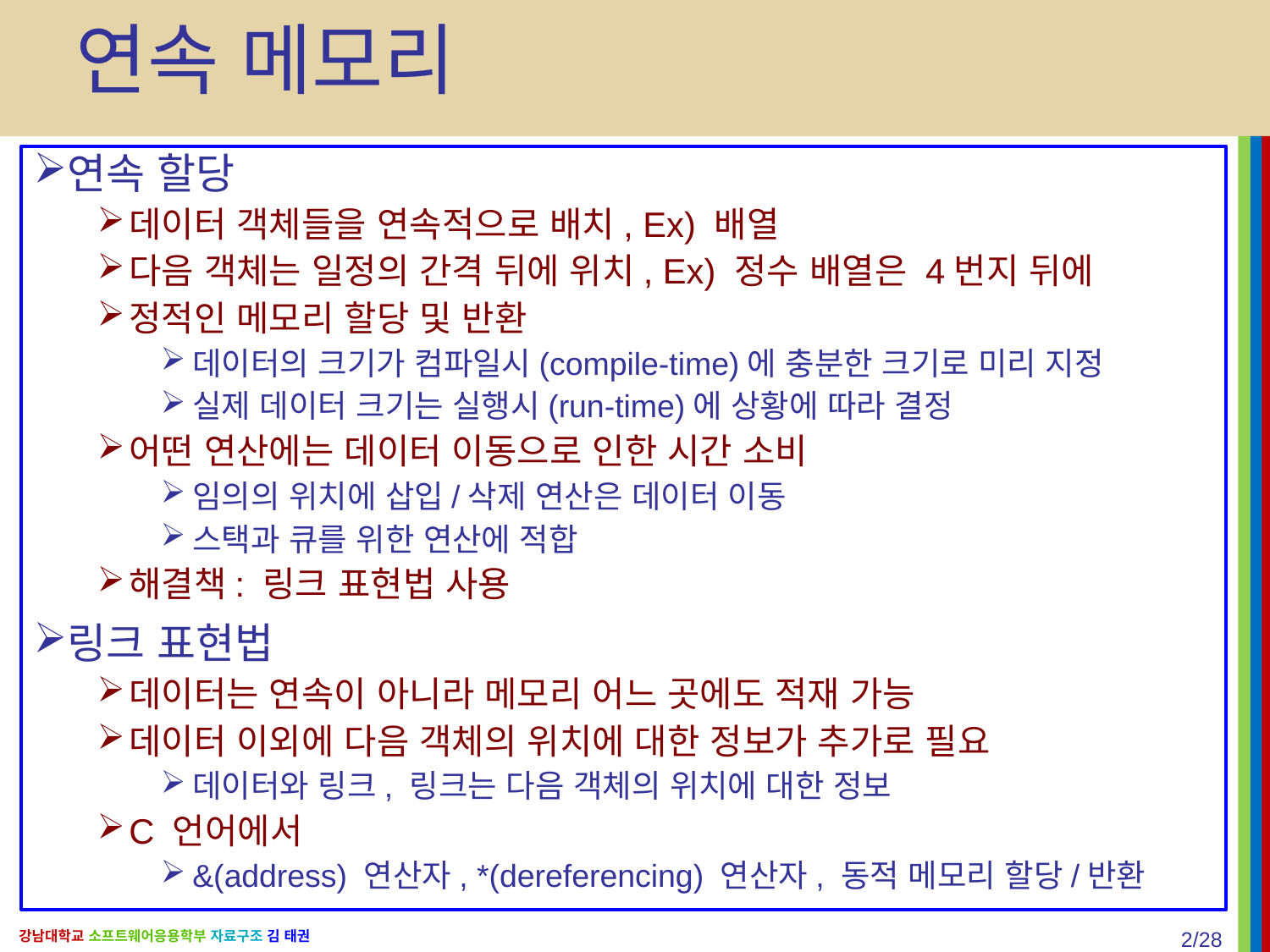

# 연속 메모리
연속 할당
데이터 객체들을 연속적으로 배치, Ex) 배열
다음 객체는 일정의 간격 뒤에 위치, Ex) 정수 배열은 4번지 뒤에
정적인 메모리 할당 및 반환
데이터의 크기가 컴파일시(compile-time)에 충분한 크기로 미리 지정
실제 데이터 크기는 실행시(run-time)에 상황에 따라 결정
어떤 연산에는 데이터 이동으로 인한 시간 소비
임의의 위치에 삽입/삭제 연산은 데이터 이동
스택과 큐를 위한 연산에 적합
해결책: 링크 표현법 사용
링크 표현법
데이터는 연속이 아니라 메모리 어느 곳에도 적재 가능
데이터 이외에 다음 객체의 위치에 대한 정보가 추가로 필요
데이터와 링크, 링크는 다음 객체의 위치에 대한 정보
C 언어에서
&(address) 연산자, *(dereferencing) 연산자, 동적 메모리 할당/반환
2/28